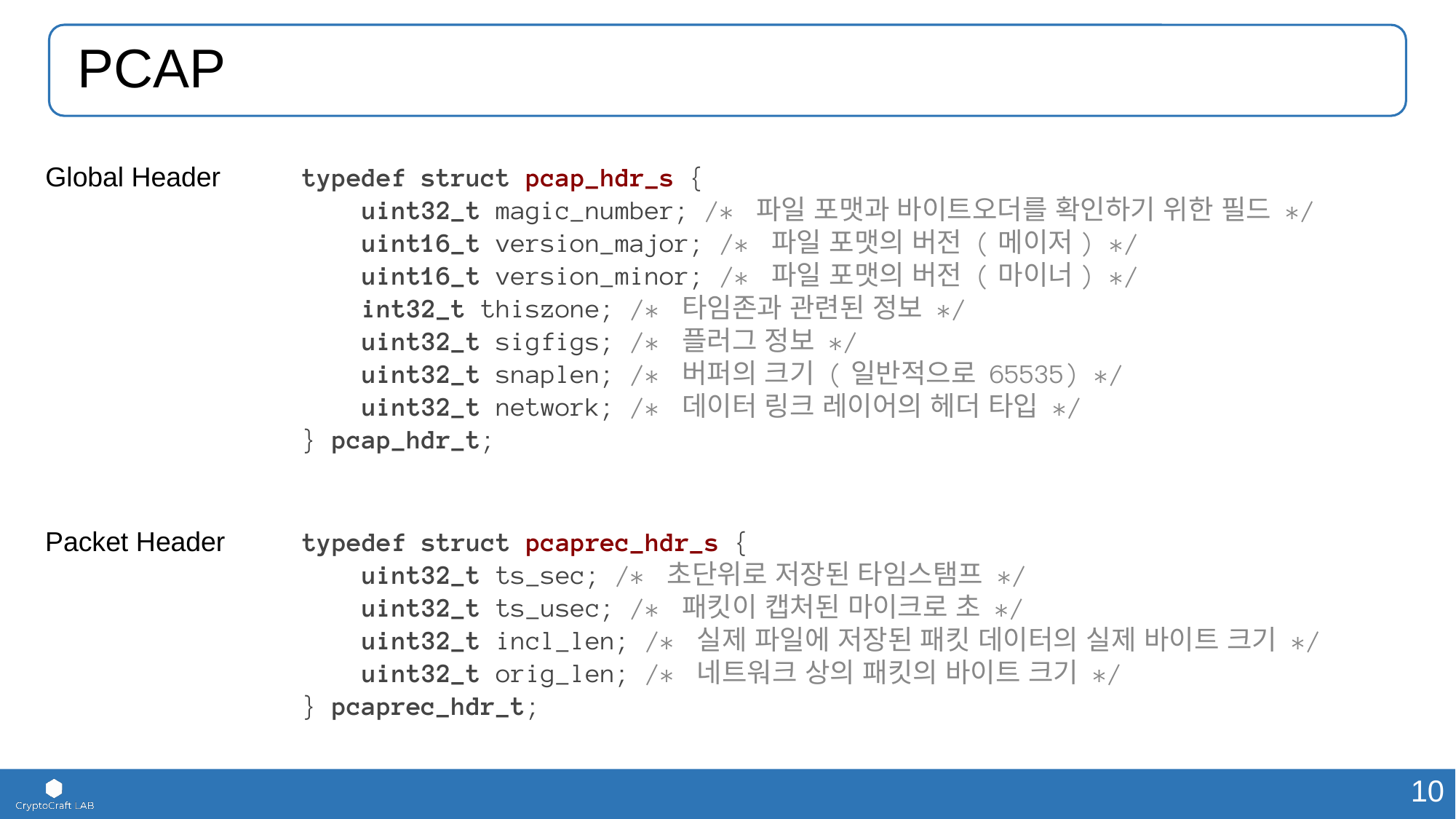

# PCAP
Global Header
typedef struct pcap_hdr_s {
    uint32_t magic_number; /* 파일 포맷과 바이트오더를 확인하기 위한 필드 */
    uint16_t version_major; /* 파일 포맷의 버전 (메이저) */
    uint16_t version_minor; /* 파일 포맷의 버전 (마이너) */
    int32_t thiszone; /* 타임존과 관련된 정보 */
    uint32_t sigfigs; /* 플러그 정보 */
    uint32_t snaplen; /* 버퍼의 크기 (일반적으로 65535) */
    uint32_t network; /* 데이터 링크 레이어의 헤더 타입 */
} pcap_hdr_t;
Packet Header
typedef struct pcaprec_hdr_s {
    uint32_t ts_sec; /* 초단위로 저장된 타임스탬프 */
    uint32_t ts_usec; /* 패킷이 캡처된 마이크로 초 */
    uint32_t incl_len; /* 실제 파일에 저장된 패킷 데이터의 실제 바이트 크기 */
    uint32_t orig_len; /* 네트워크 상의 패킷의 바이트 크기 */
} pcaprec_hdr_t;